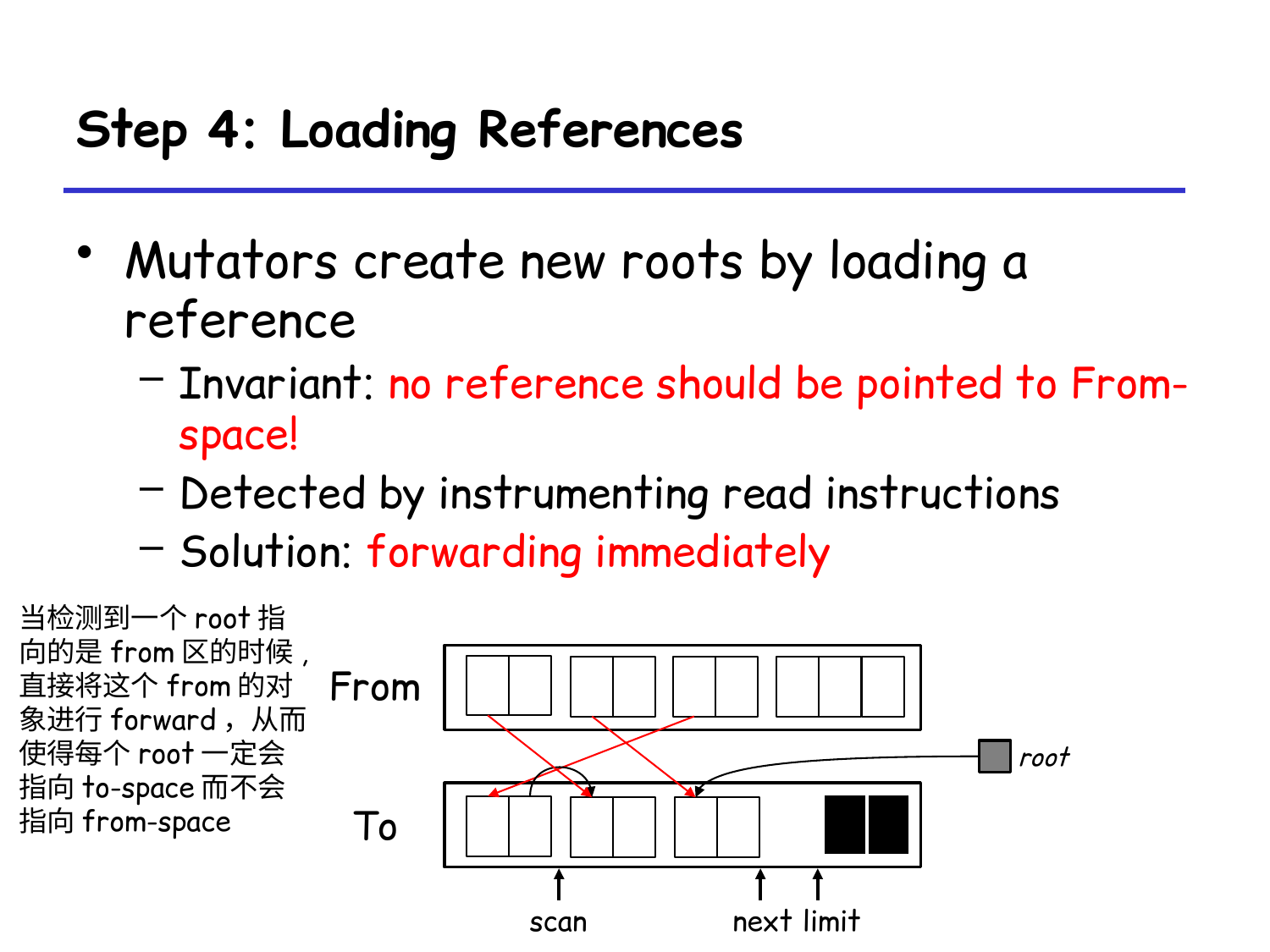

# Step 4: Loading References
Mutators create new roots by loading a reference
Invariant: no reference should be pointed to From-space!
Detected by instrumenting read instructions
Solution: forwarding immediately
当检测到一个root指向的是from区的时候,直接将这个from的对象进行forward，从而使得每个root一定会指向to-space而不会指向from-space

From

root

To

10
scan
next
limit